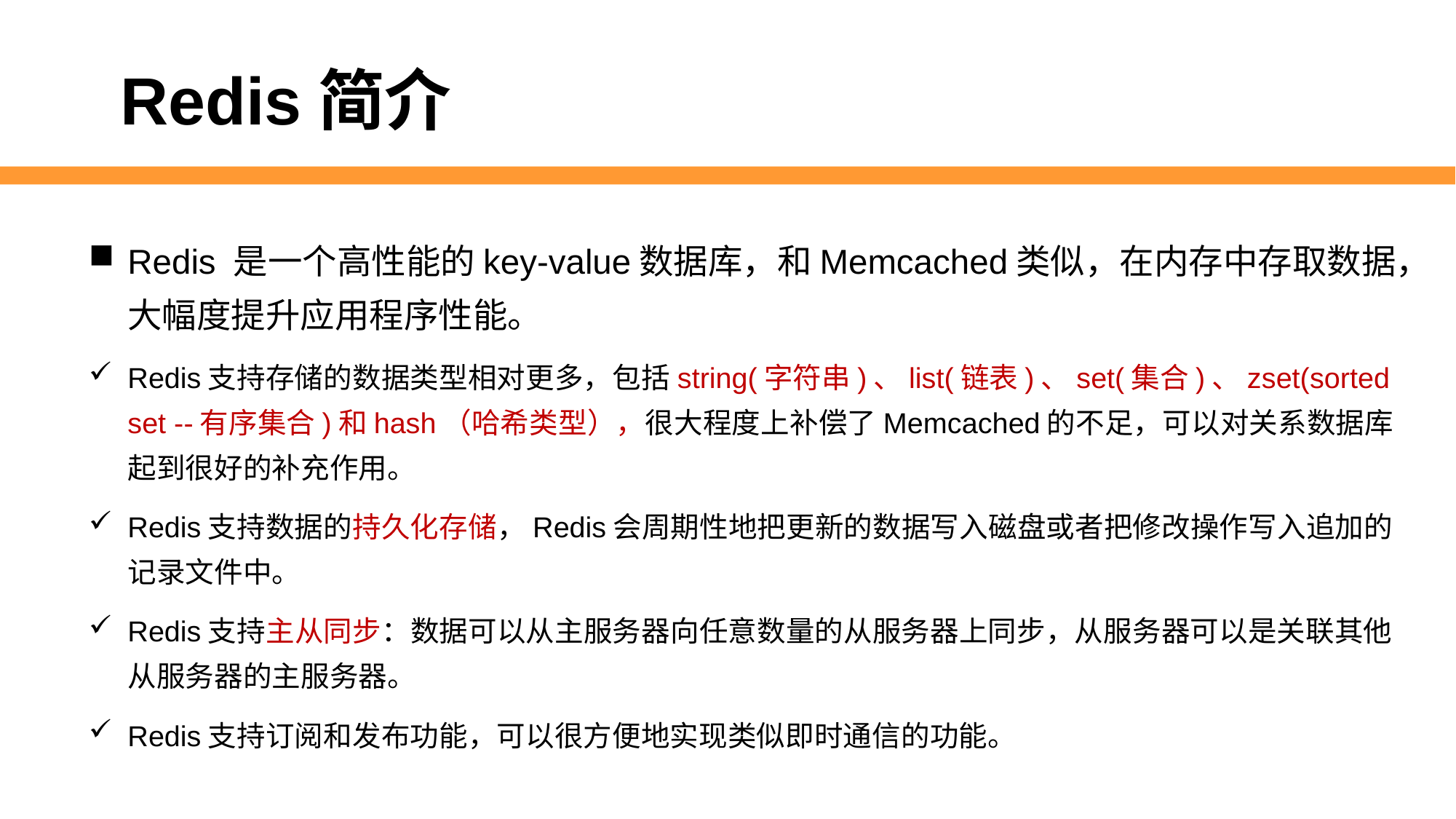

Redis简介
Redis 是一个高性能的key-value数据库，和Memcached类似，在内存中存取数据，大幅度提升应用程序性能。
Redis支持存储的数据类型相对更多，包括string(字符串)、list(链表)、set(集合)、zset(sorted set --有序集合)和hash（哈希类型），很大程度上补偿了Memcached的不足，可以对关系数据库起到很好的补充作用。
Redis支持数据的持久化存储，Redis会周期性地把更新的数据写入磁盘或者把修改操作写入追加的记录文件中。
Redis支持主从同步：数据可以从主服务器向任意数量的从服务器上同步，从服务器可以是关联其他从服务器的主服务器。
Redis支持订阅和发布功能，可以很方便地实现类似即时通信的功能。